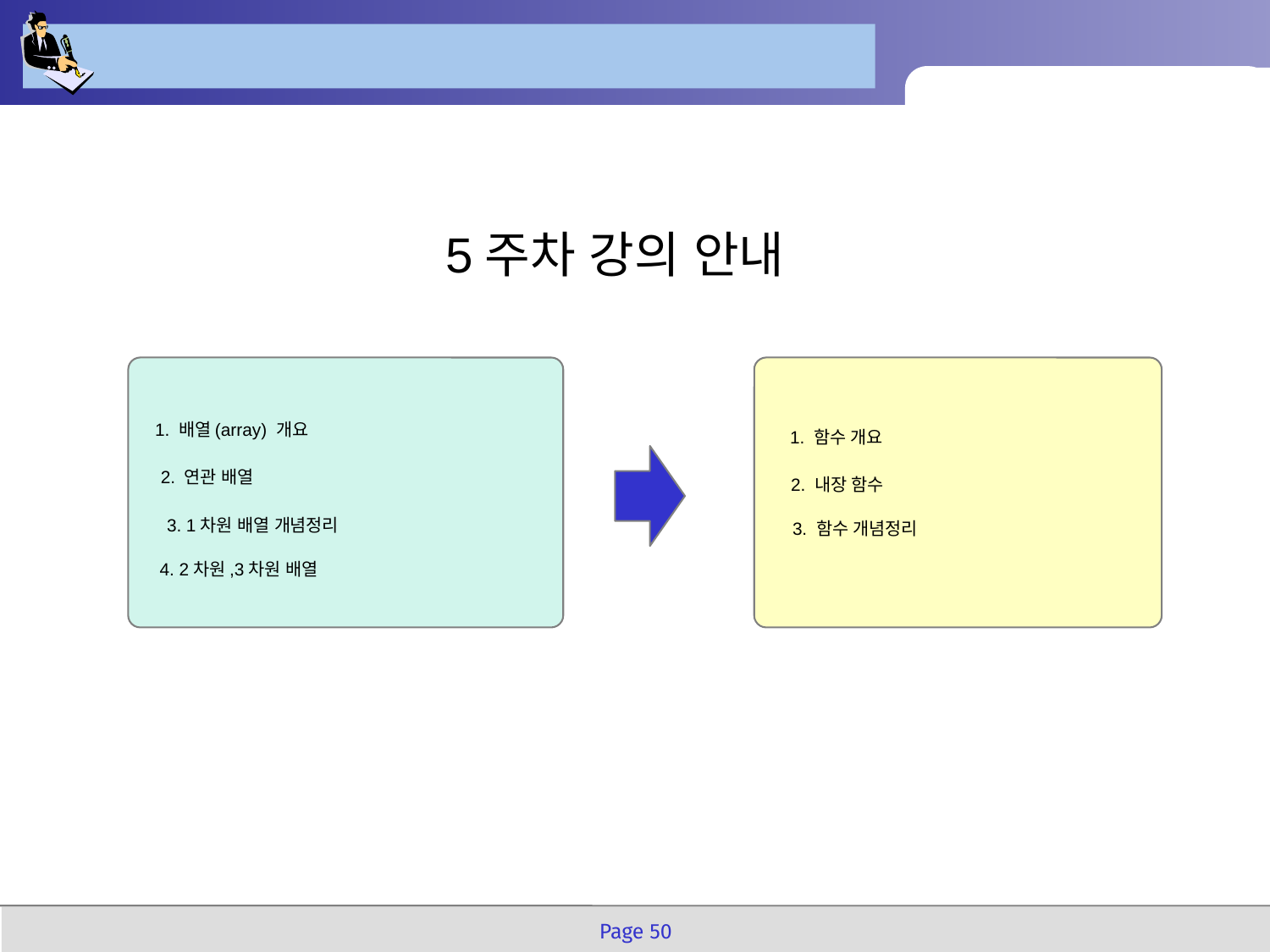

5주차 강의 안내

1. 배열(array) 개요
1. 함수 개요

2. 연관 배열
2. 내장 함수
3. 1차원 배열 개념정리
3. 함수 개념정리
4. 2차원,3차원 배열
Page 50